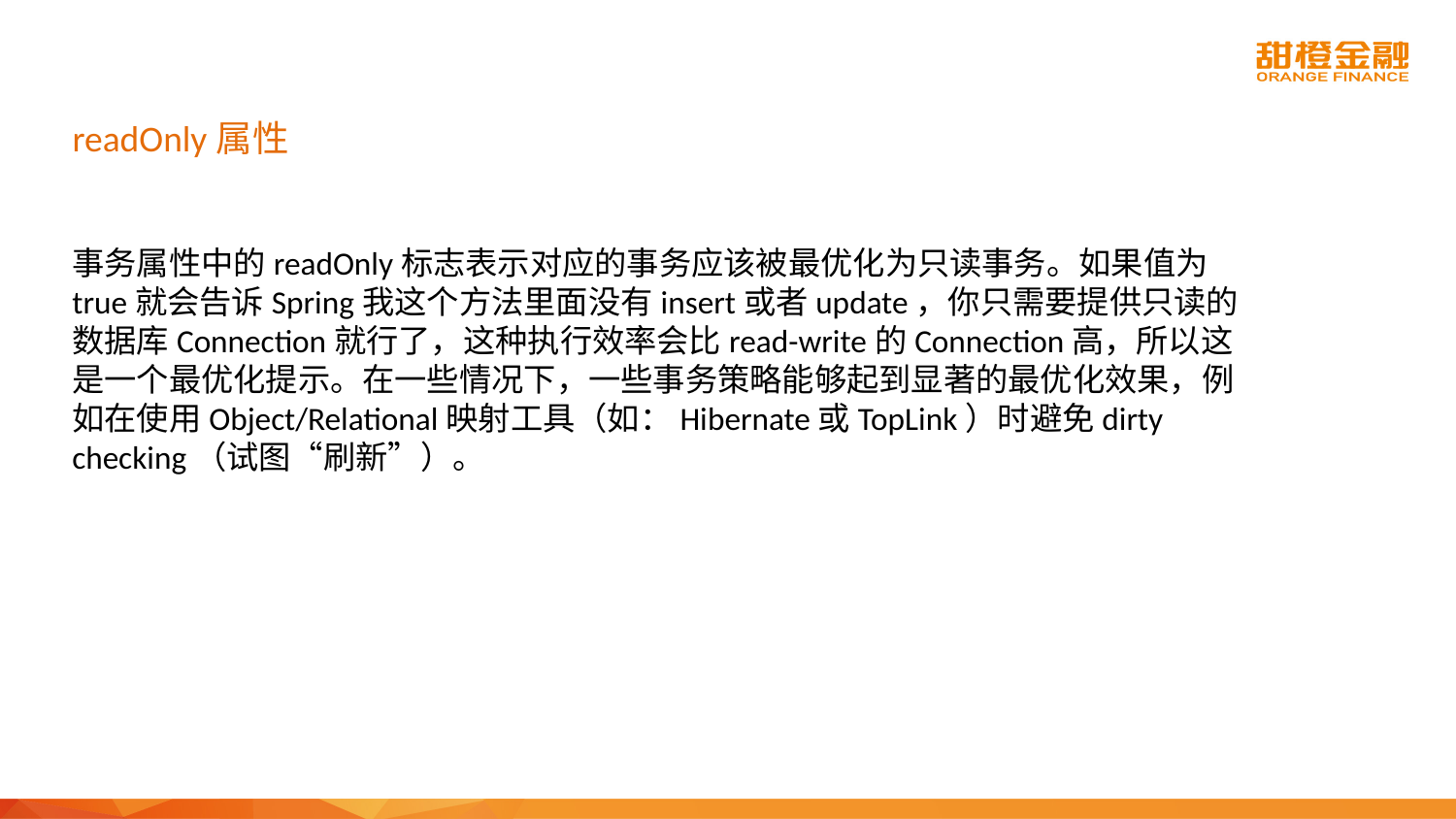

# readOnly属性
事务属性中的readOnly标志表示对应的事务应该被最优化为只读事务。如果值为true就会告诉Spring我这个方法里面没有insert或者update，你只需要提供只读的数据库Connection就行了，这种执行效率会比read-write的Connection高，所以这是一个最优化提示。在一些情况下，一些事务策略能够起到显著的最优化效果，例如在使用Object/Relational映射工具（如：Hibernate或TopLink）时避免dirty checking（试图“刷新”）。